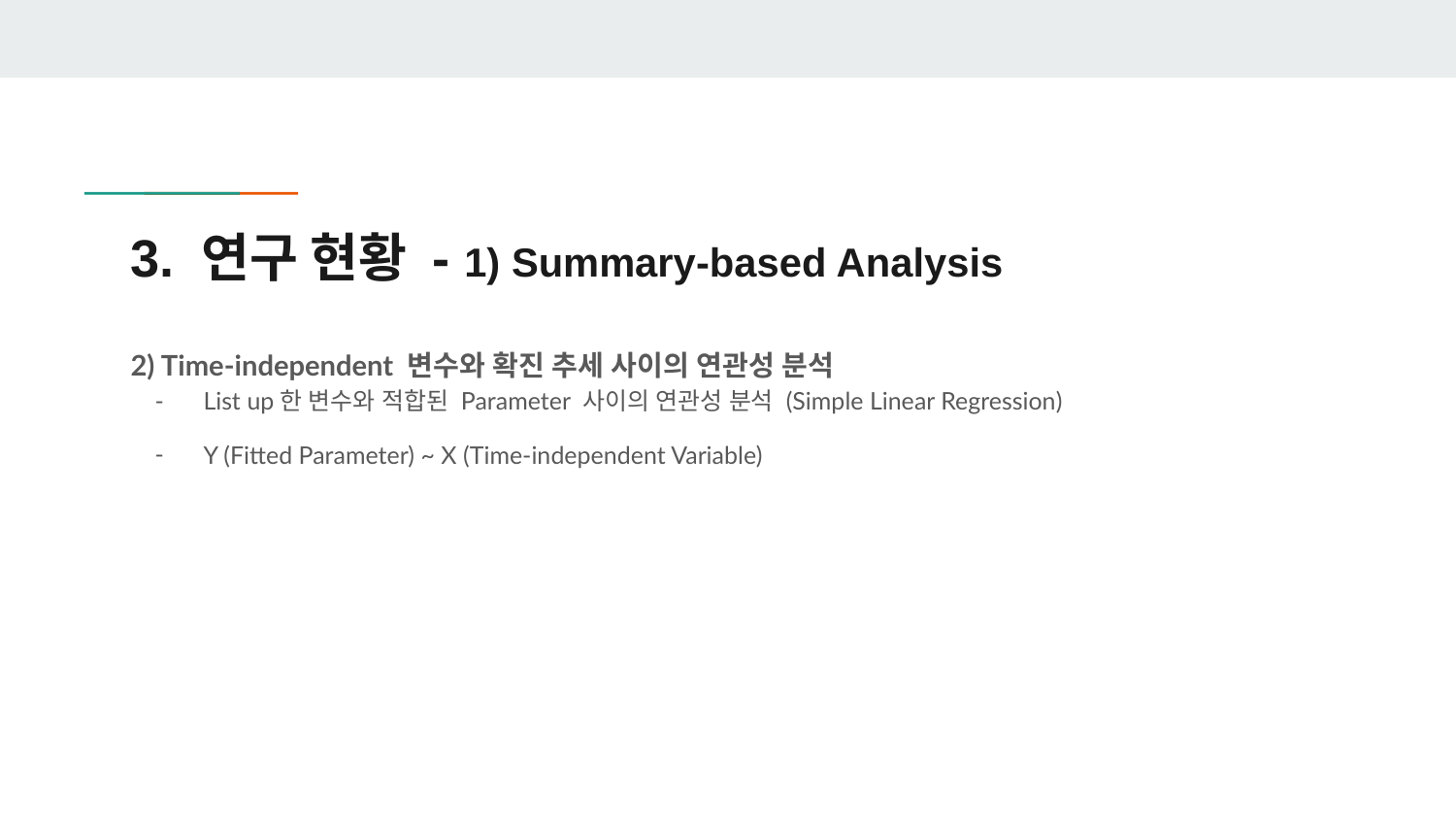

# 3. 연구 현황 - 1) Summary-based Analysis

2) Time-independent 변수와 확진 추세 사이의 연관성 분석
List up한 변수와 적합된 Parameter 사이의 연관성 분석 (Simple Linear Regression)
Y (Fitted Parameter) ~ X (Time-independent Variable)